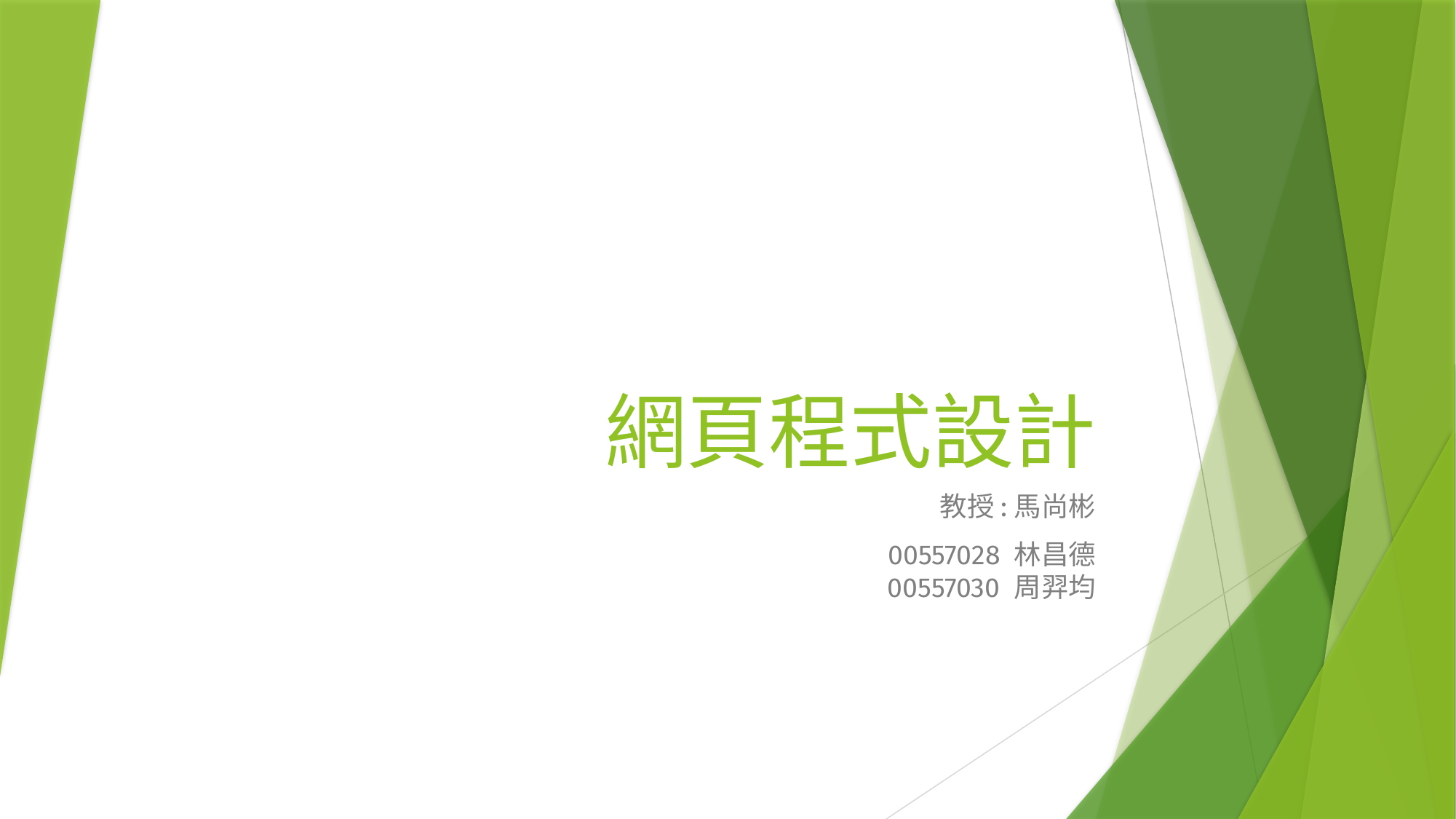

# 網頁程式設計
教授:馬尚彬
00557028 林昌德
00557030 周羿均